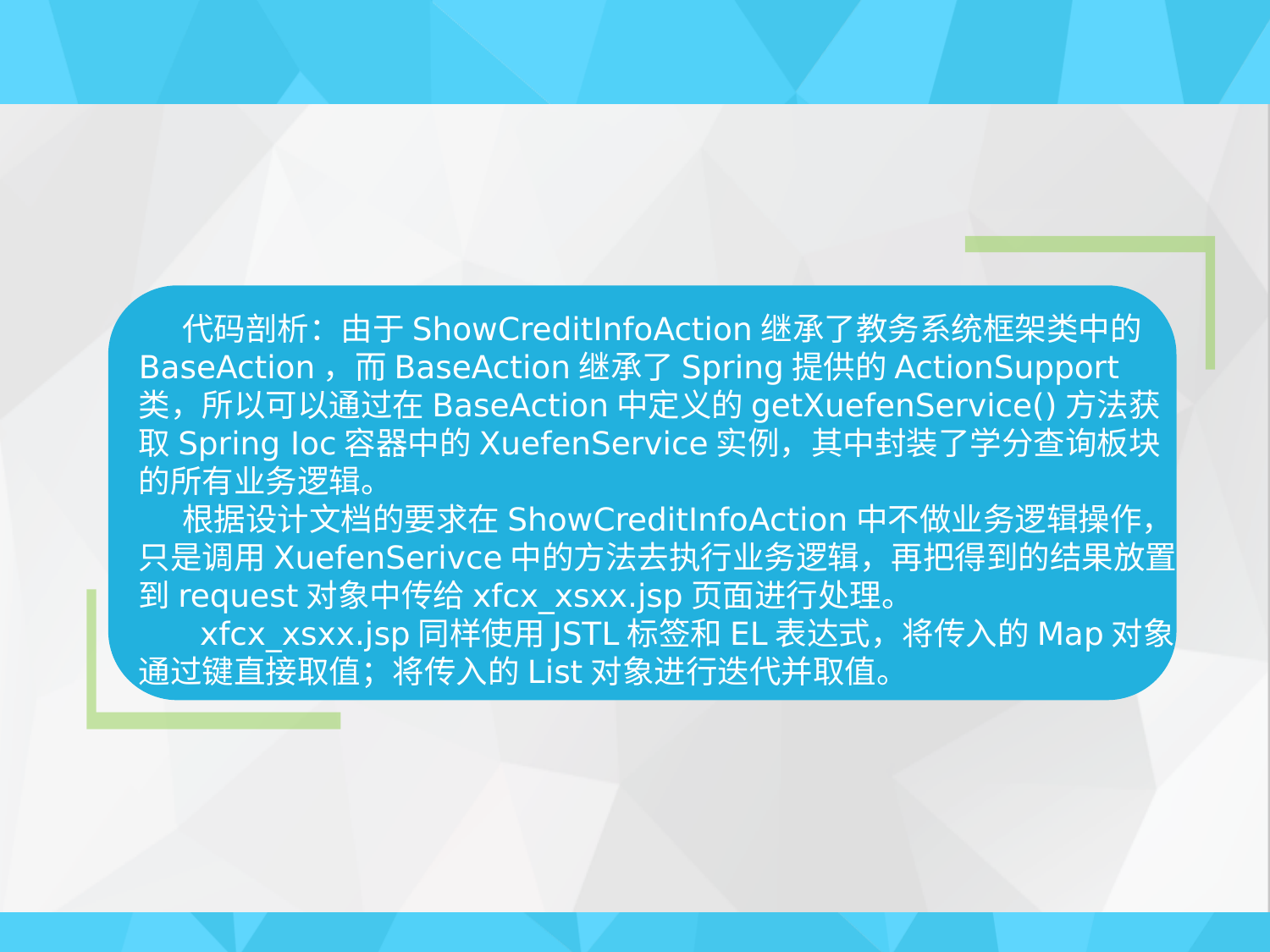

#

     代码剖析：由于ShowCreditInfoAction继承了教务系统框架类中的BaseAction，而BaseAction继承了Spring提供的ActionSupport类，所以可以通过在BaseAction中定义的getXuefenService()方法获取Spring Ioc容器中的XuefenService实例，其中封装了学分查询板块的所有业务逻辑。
     根据设计文档的要求在ShowCreditInfoAction中不做业务逻辑操作，只是调用XuefenSerivce中的方法去执行业务逻辑，再把得到的结果放置到request对象中传给xfcx_xsxx.jsp页面进行处理。
      xfcx_xsxx.jsp同样使用JSTL标签和EL表达式，将传入的Map对象通过键直接取值；将传入的List对象进行迭代并取值。